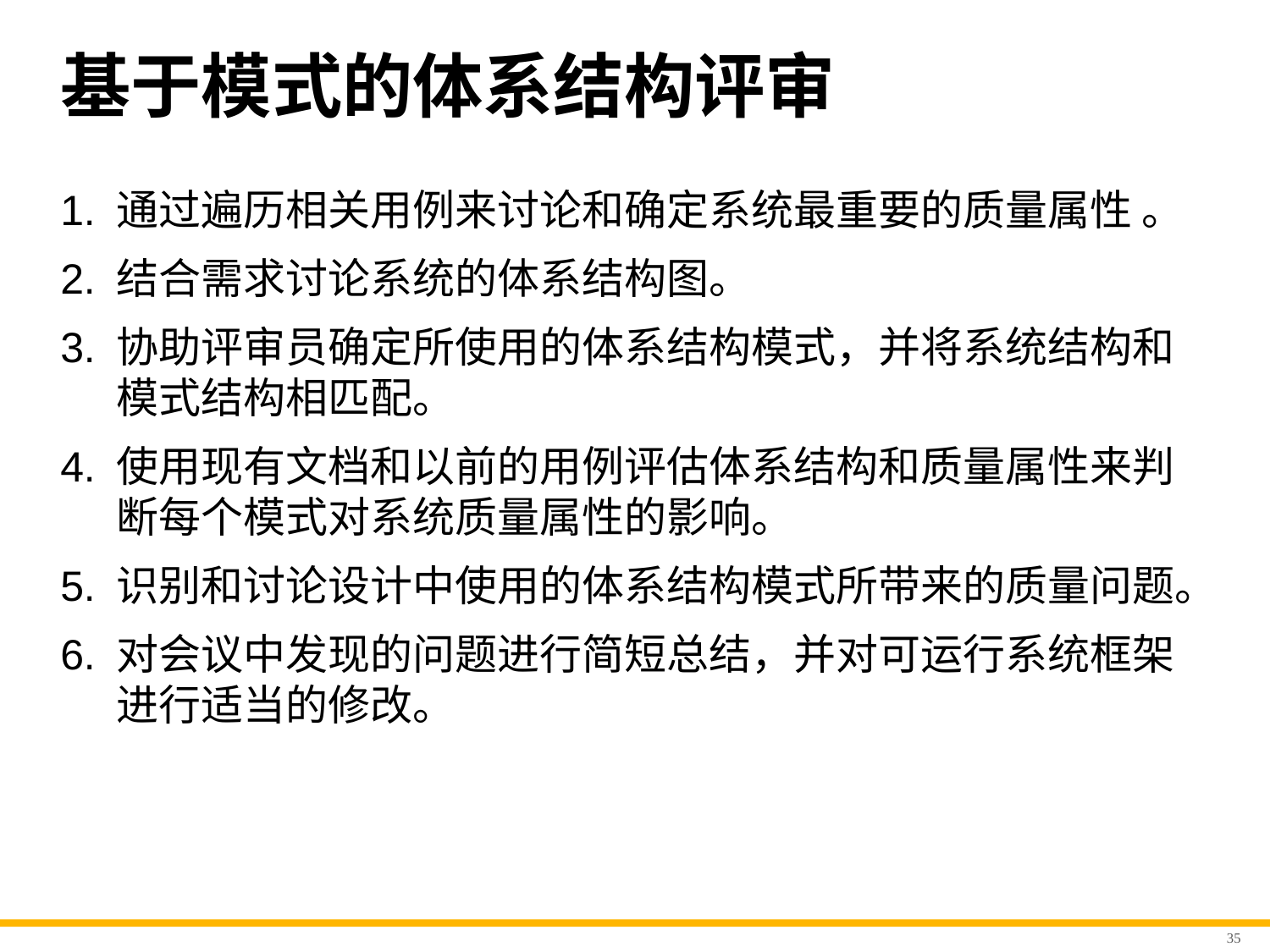

# 基于模式的体系结构评审
通过遍历相关用例来讨论和确定系统最重要的质量属性 。
结合需求讨论系统的体系结构图。
协助评审员确定所使用的体系结构模式，并将系统结构和模式结构相匹配。
使用现有文档和以前的用例评估体系结构和质量属性来判断每个模式对系统质量属性的影响。
识别和讨论设计中使用的体系结构模式所带来的质量问题。
对会议中发现的问题进行简短总结，并对可运行系统框架进行适当的修改。
35